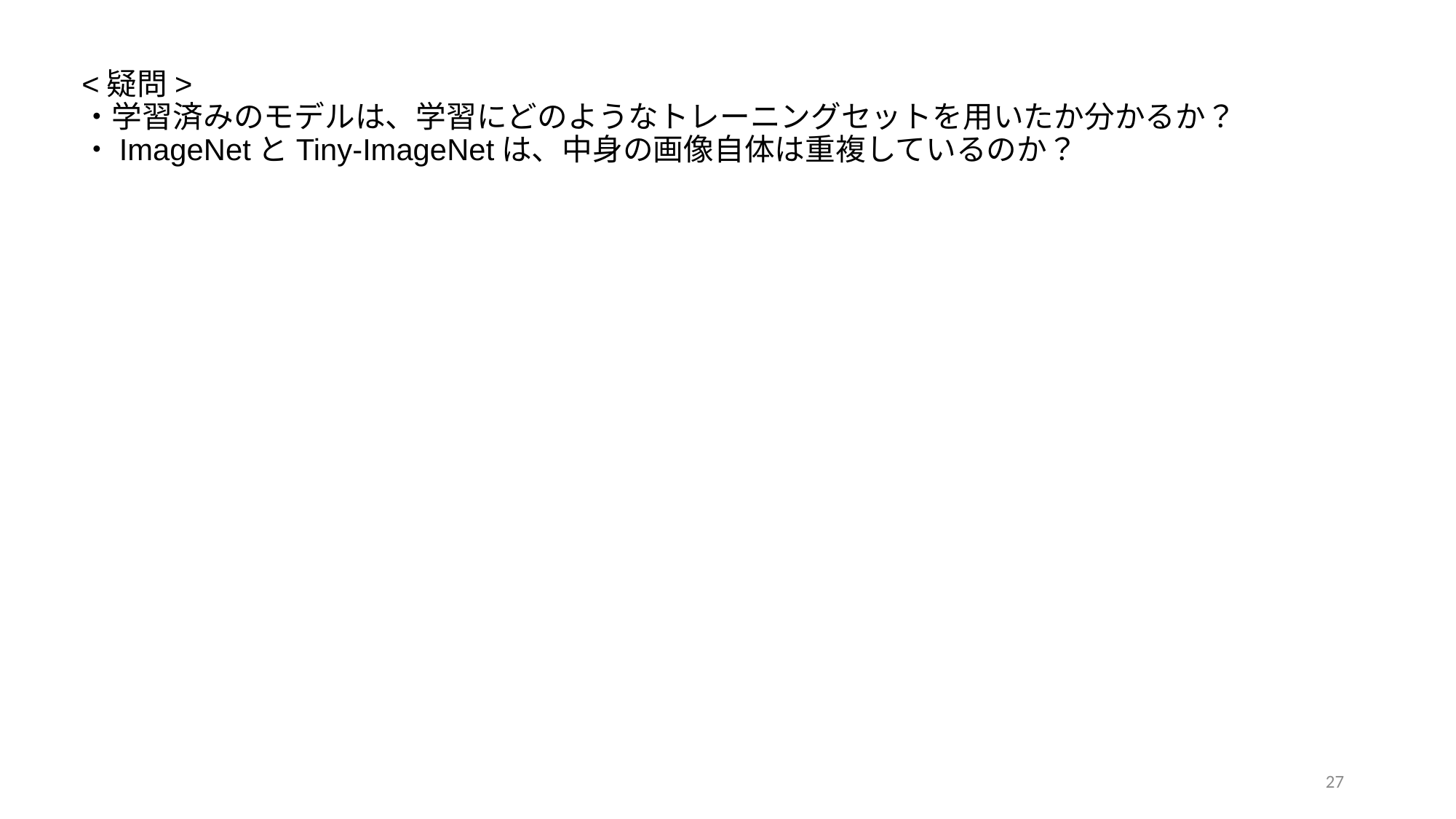

# <疑問> ・学習済みのモデルは、学習にどのようなトレーニングセットを用いたか分かるか？ ・ImageNetとTiny-ImageNetは、中身の画像自体は重複しているのか？
27